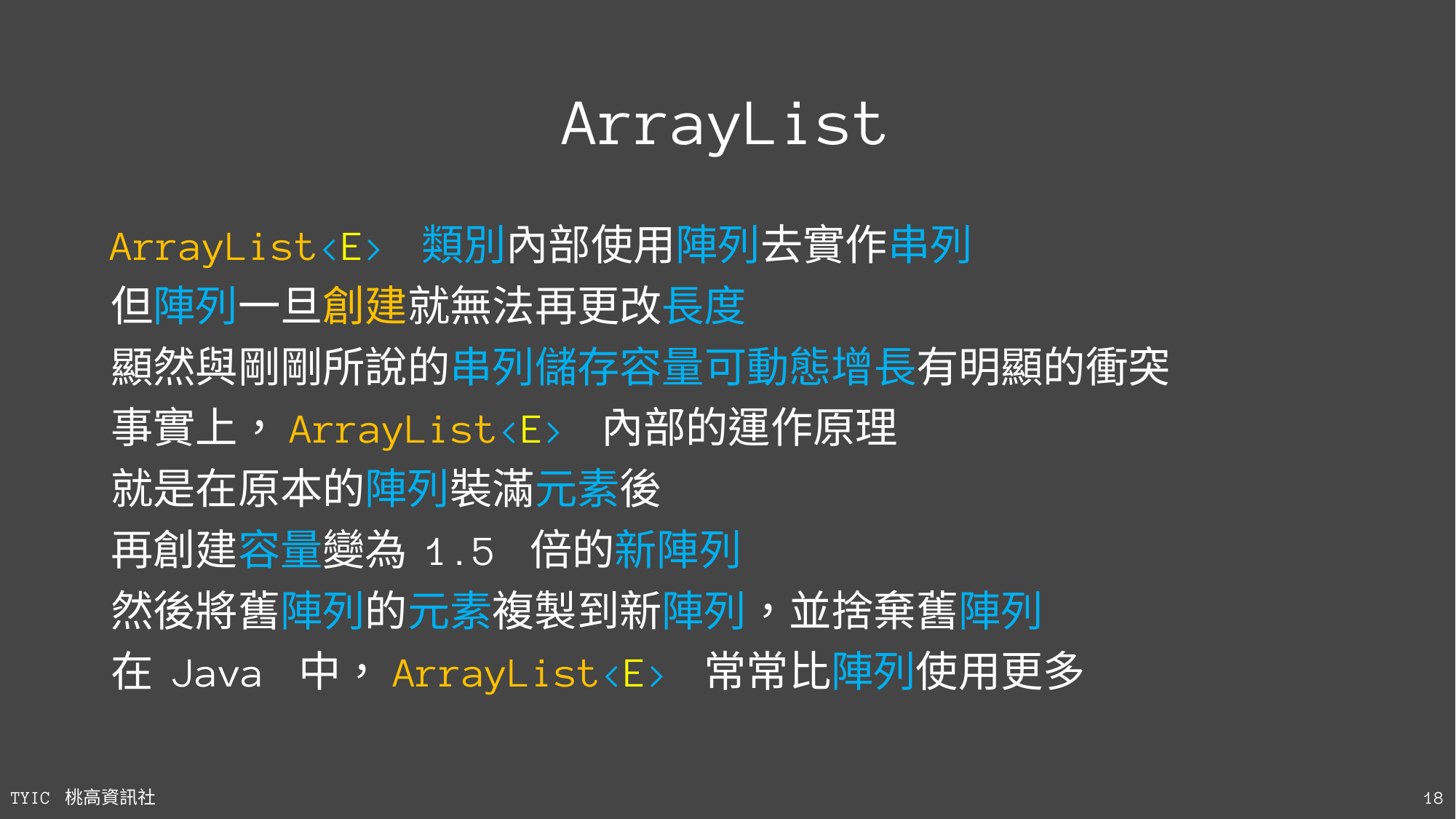

# ArrayList
ArrayList<E> 類別內部使用陣列去實作串列
但陣列一旦創建就無法再更改長度
顯然與剛剛所說的串列儲存容量可動態增長有明顯的衝突
事實上，ArrayList<E> 內部的運作原理
就是在原本的陣列裝滿元素後
再創建容量變為 1.5 倍的新陣列
然後將舊陣列的元素複製到新陣列，並捨棄舊陣列
在 Java 中，ArrayList<E> 常常比陣列使用更多